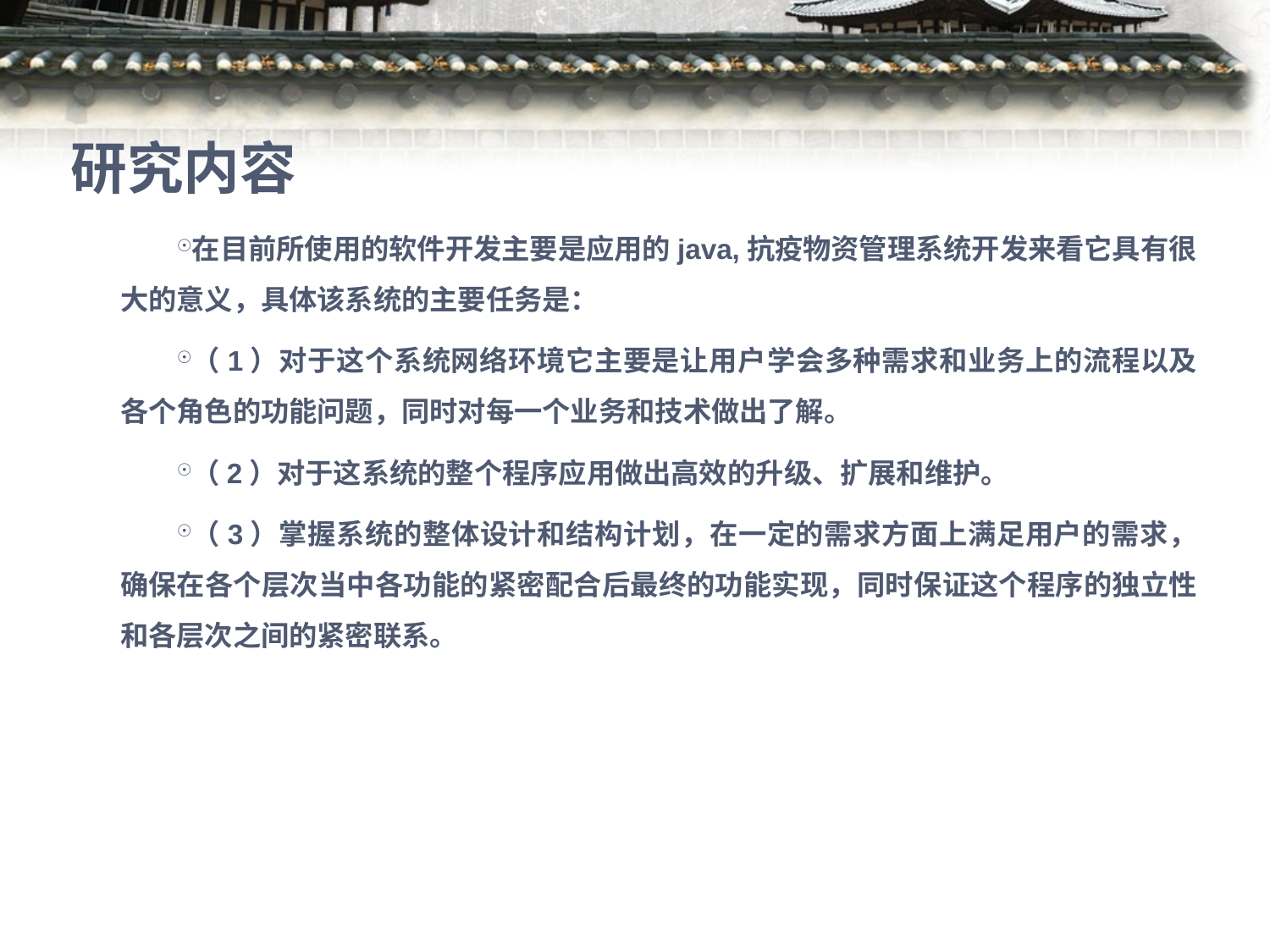

# 研究内容
在目前所使用的软件开发主要是应用的java,抗疫物资管理系统开发来看它具有很大的意义，具体该系统的主要任务是：
（1）对于这个系统网络环境它主要是让用户学会多种需求和业务上的流程以及各个角色的功能问题，同时对每一个业务和技术做出了解。
（2）对于这系统的整个程序应用做出高效的升级、扩展和维护。
（3）掌握系统的整体设计和结构计划，在一定的需求方面上满足用户的需求，确保在各个层次当中各功能的紧密配合后最终的功能实现，同时保证这个程序的独立性和各层次之间的紧密联系。